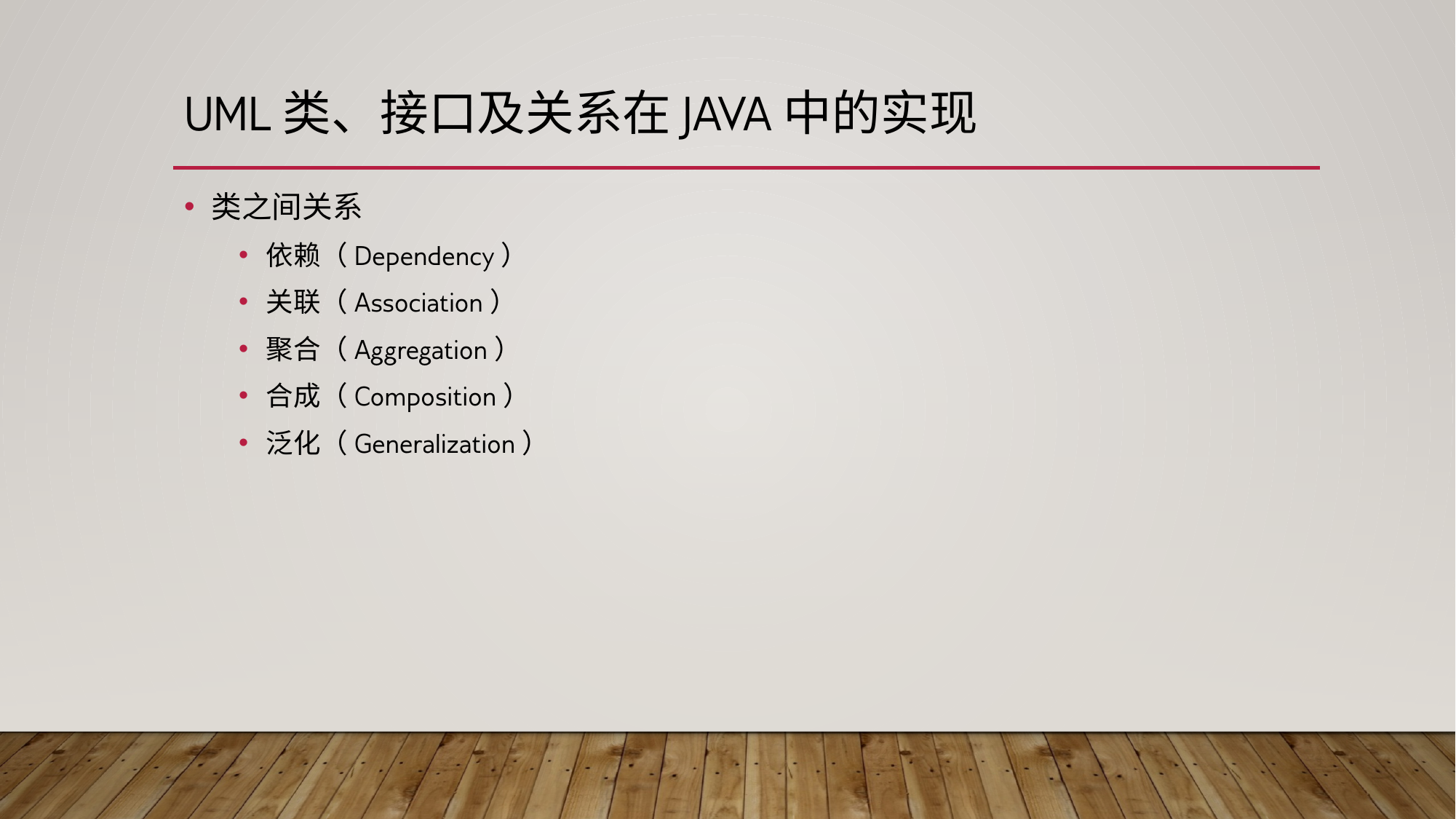

# UML类、接口及关系在Java中的实现
类之间关系
依赖（Dependency）
关联（Association）
聚合（Aggregation）
合成（Composition）
泛化（Generalization）